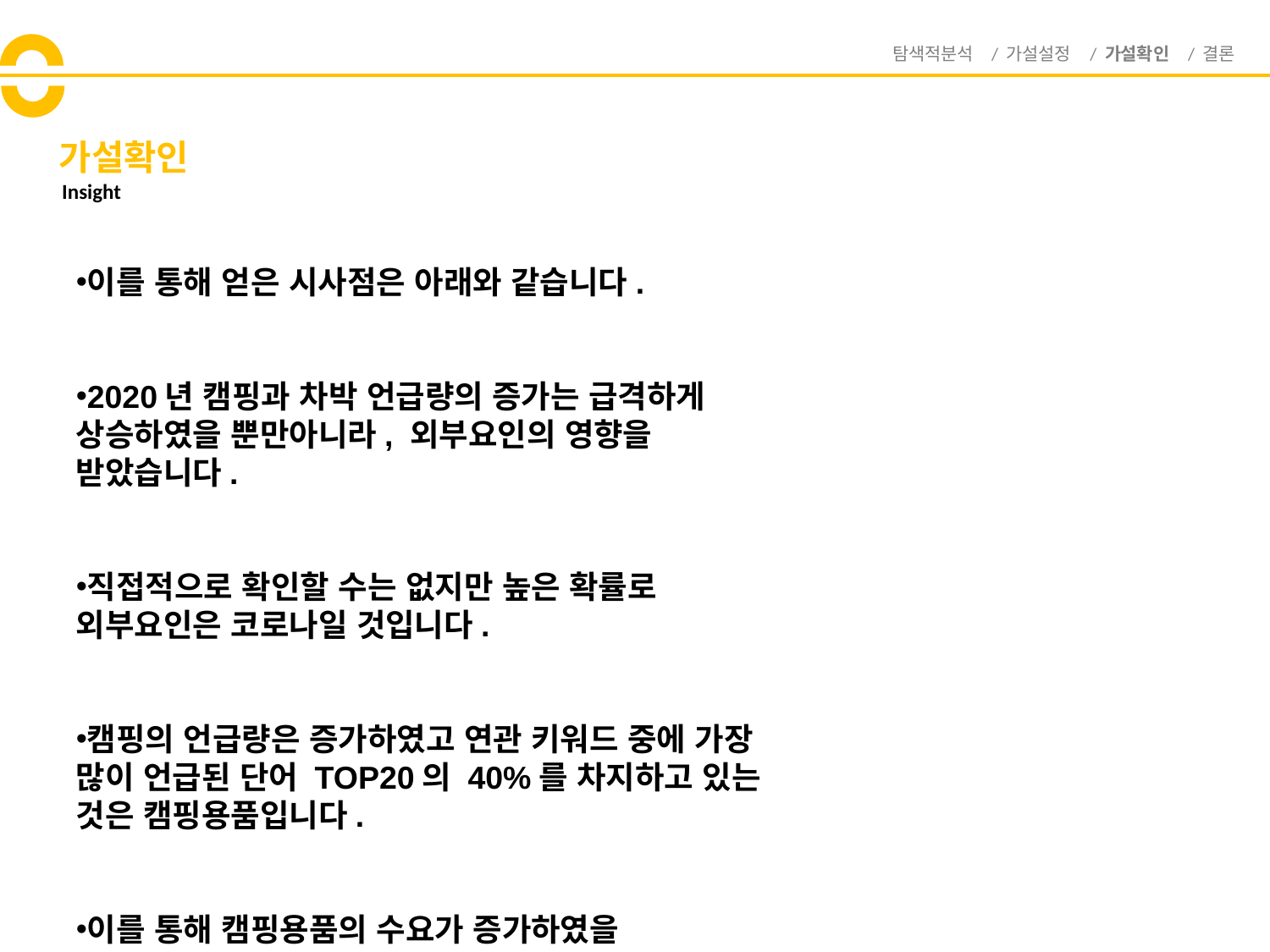

탐색적분석   / 가설설정   / 가설확인   / 결론

# 가설확인
Insight
이를 통해 얻은 시사점은 아래와 같습니다.
2020년 캠핑과 차박 언급량의 증가는 급격하게 상승하였을 뿐만아니라, 외부요인의 영향을 받았습니다.
직접적으로 확인할 수는 없지만 높은 확률로 외부요인은 코로나일 것입니다.
캠핑의 언급량은 증가하였고 연관 키워드 중에 가장 많이 언급된 단어 TOP20의 40%를 차지하고 있는 것은 캠핑용품입니다.
이를 통해 캠핑용품의 수요가 증가하였을 것이라다고 하는 통찰을 얻을 수 있습니다.